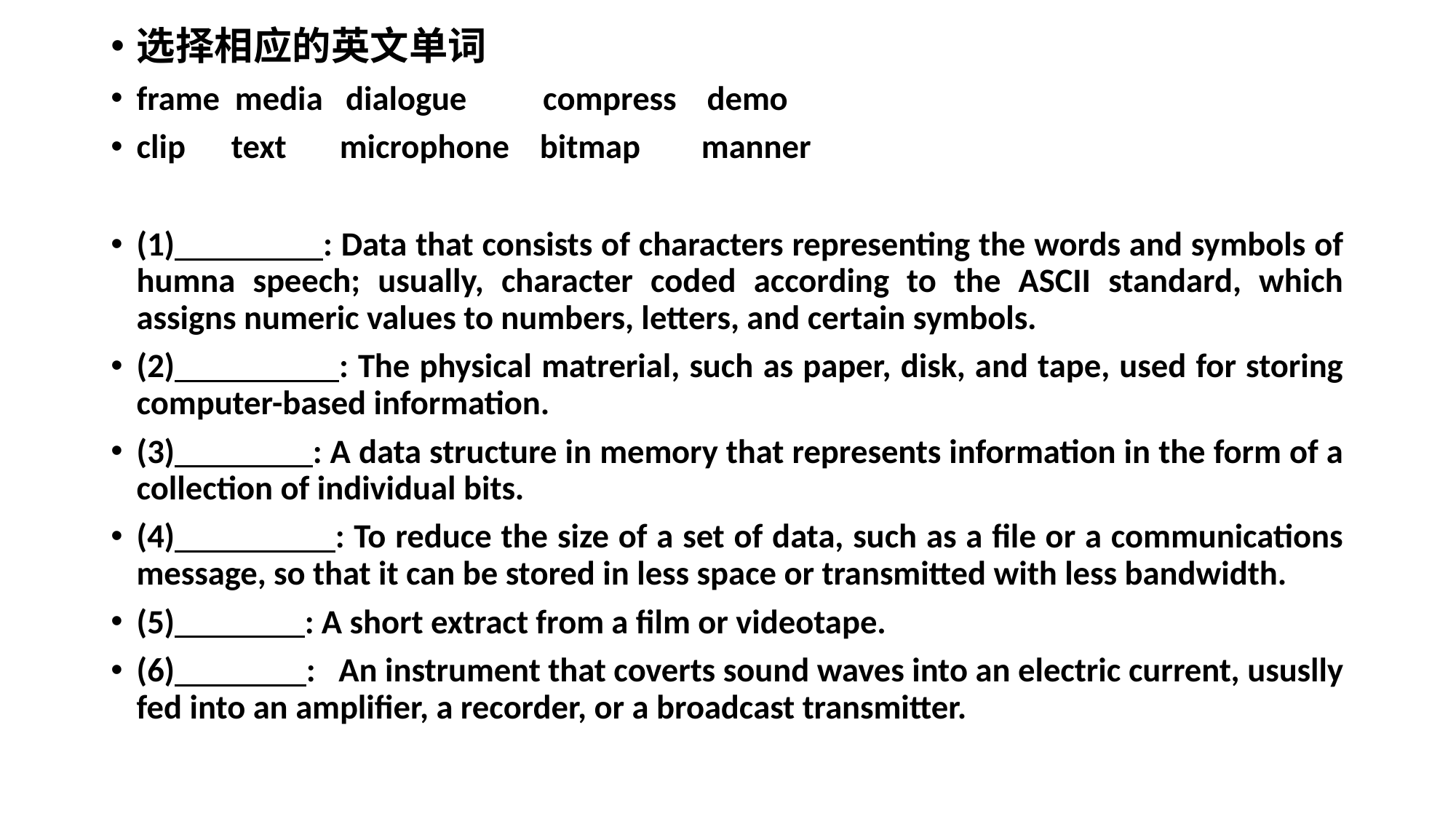

选择相应的英文单词
frame  media   dialogue          compress    demo
clip      text       microphone    bitmap        manner

(1)                 : Data that consists of characters representing the words and symbols of humna speech; usually, character coded according to the ASCII standard, which assigns numeric values to numbers, letters, and certain symbols.
(2)                 : The physical matrerial, such as paper, disk, and tape, used for storing computer-based information.
(3)                 : A data structure in memory that represents information in the form of a collection of individual bits.
(4)                 : To reduce the size of a set of data, such as a file or a communications message, so that it can be stored in less space or transmitted with less bandwidth.
(5)                 : A short extract from a film or videotape.
(6)                 :   An instrument that coverts sound waves into an electric current, ususlly fed into an amplifier, a recorder, or a broadcast transmitter.